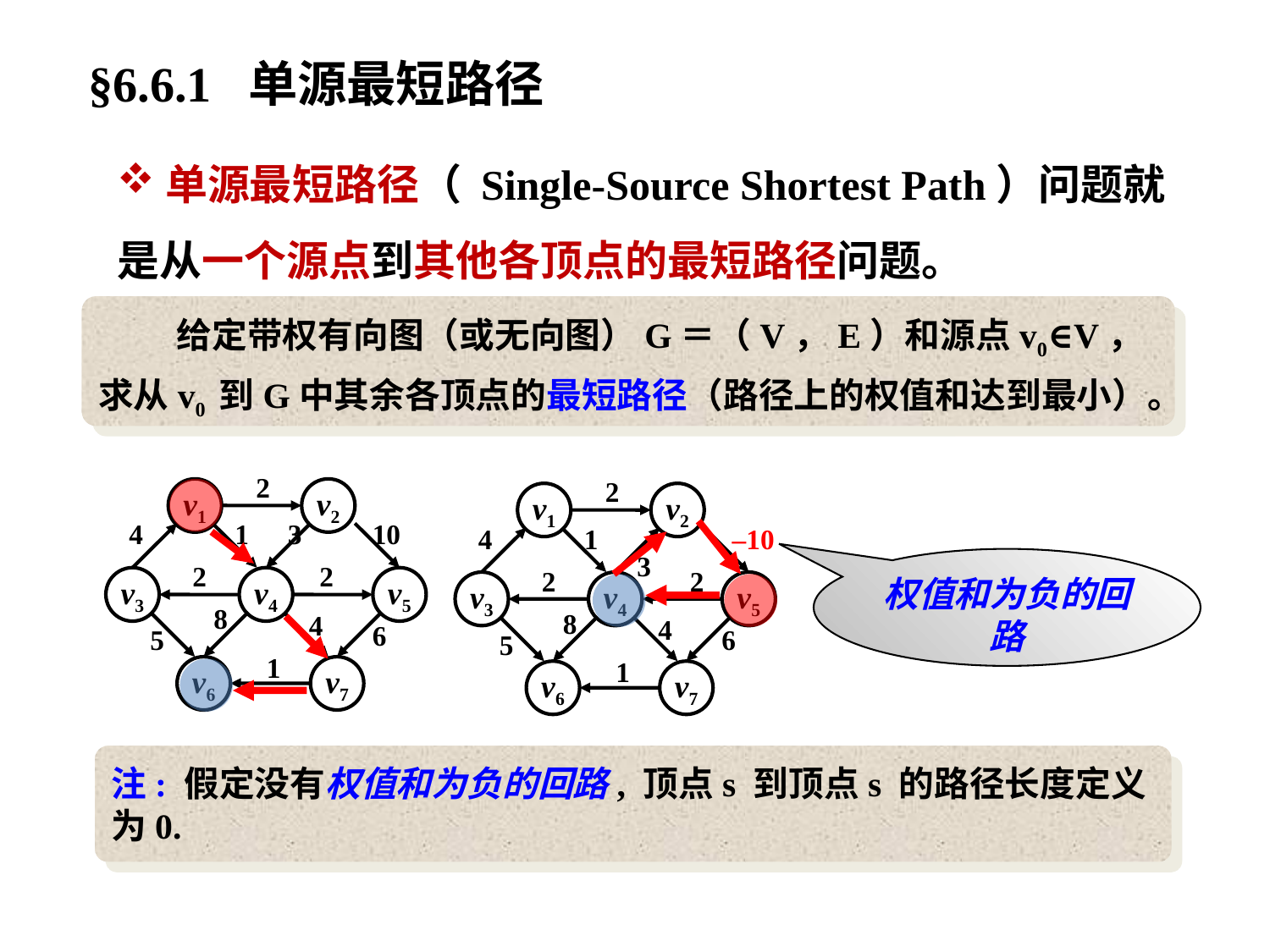

§6.6.1  单源最短路径
单源最短路径（ Single-Source Shortest Path）问题就
是从一个源点到其他各顶点的最短路径问题。
给定带权有向图（或无向图）G＝（V，E）和源点v0∈V，求从v0 到G中其余各顶点的最短路径（路径上的权值和达到最小）。
2
v1
v2

4
1
3
10

2
2
v3
v4
v5

8
4
6

5
1
v6
v7

2
v1
v2

4
1
–10

3
2
2
v3
v4
v5

8
4
6

5
1
v6
v7

权值和为负的回路

注: 假定没有权值和为负的回路, 顶点s 到顶点s 的路径长度定义为0.